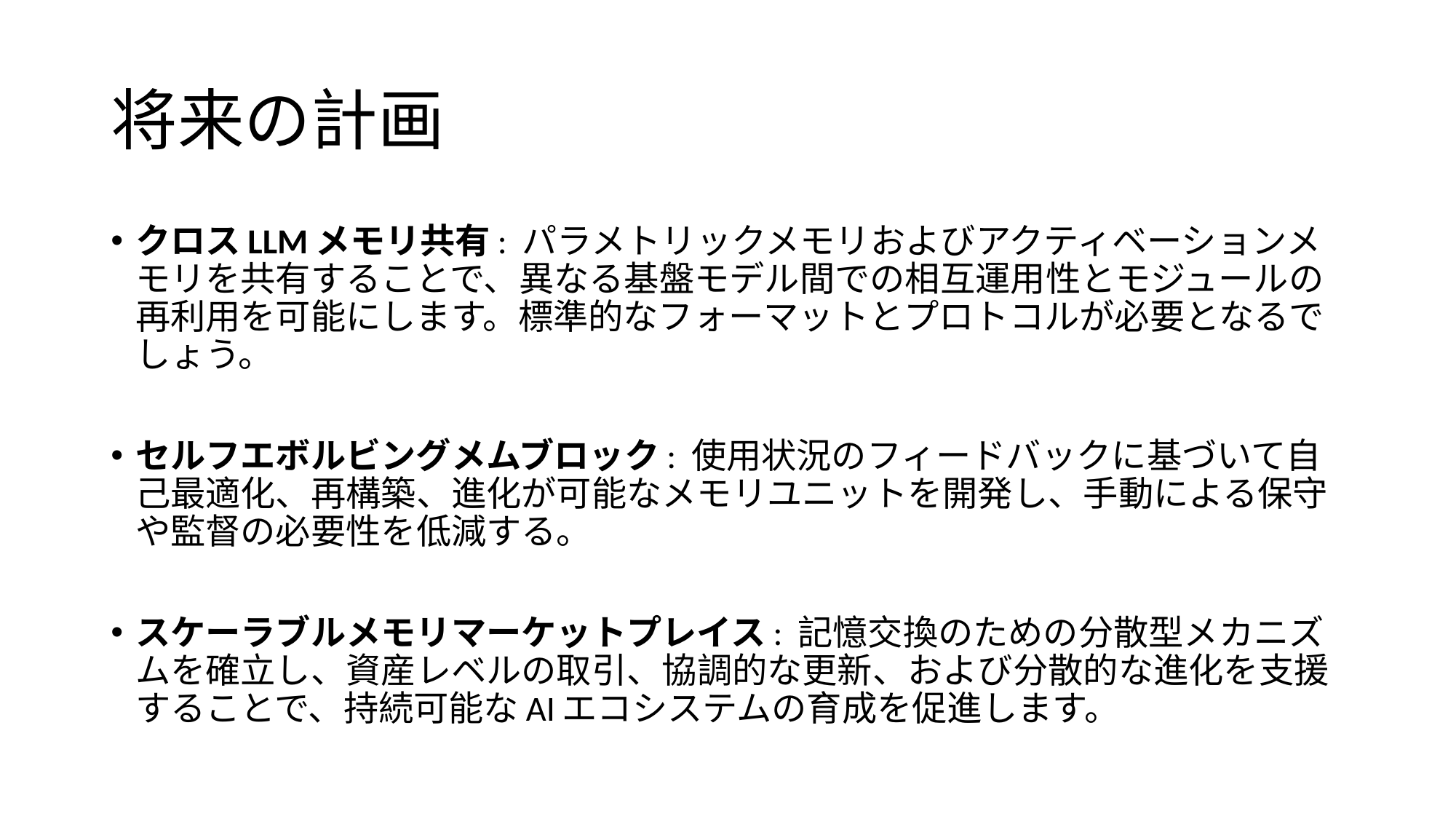

# 将来の計画
クロスLLMメモリ共有: パラメトリックメモリおよびアクティベーションメモリを共有することで、異なる基盤モデル間での相互運用性とモジュールの再利用を可能にします。標準的なフォーマットとプロトコルが必要となるでしょう。

セルフエボルビングメムブロック: 使用状況のフィードバックに基づいて自己最適化、再構築、進化が可能なメモリユニットを開発し、手動による保守や監督の必要性を低減する。

スケーラブルメモリマーケットプレイス: 記憶交換のための分散型メカニズムを確立し、資産レベルの取引、協調的な更新、および分散的な進化を支援することで、持続可能なAIエコシステムの育成を促進します。